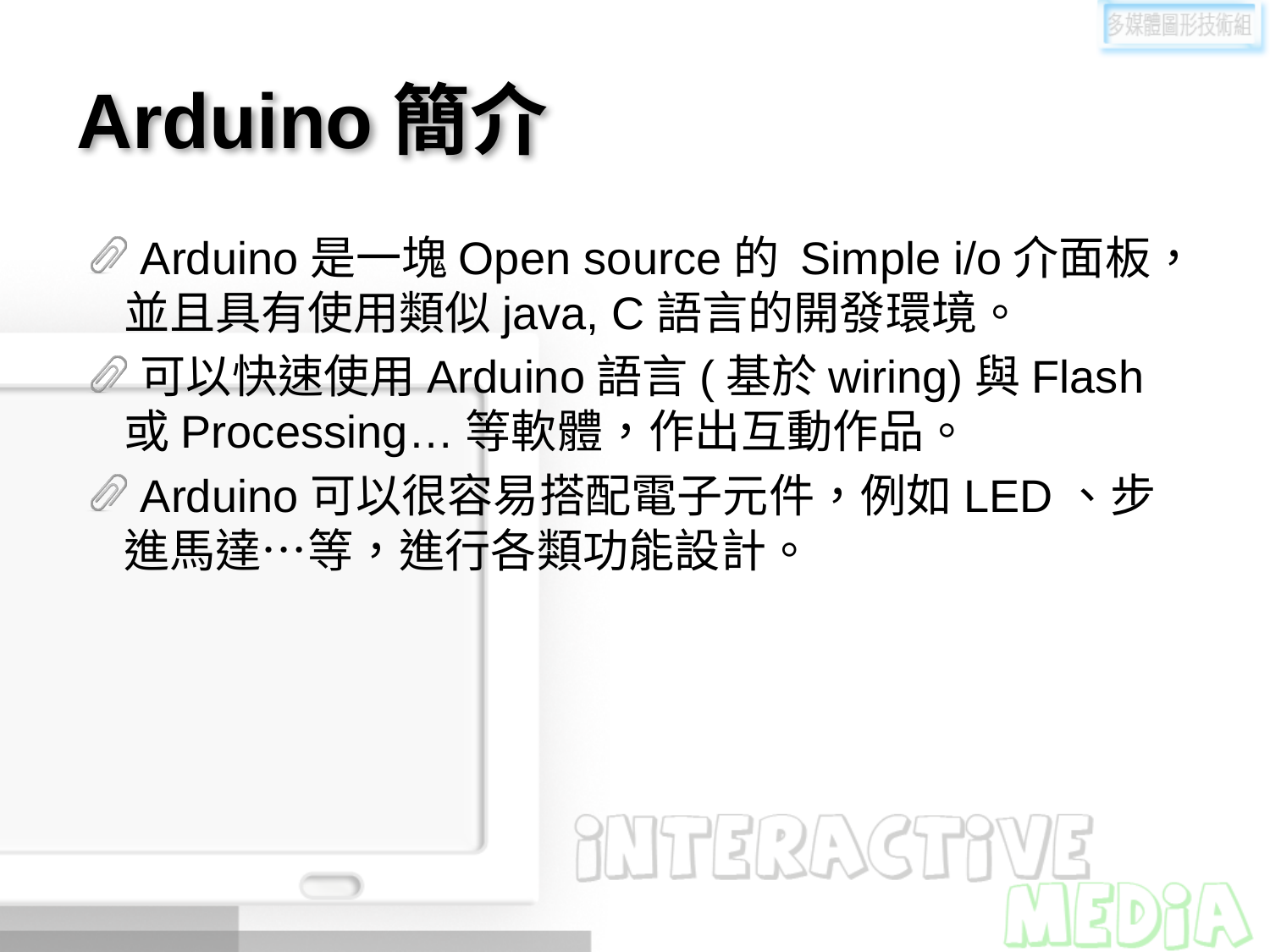

# Arduino簡介
Arduino是一塊Open source的 Simple i/o介面板，並且具有使用類似java, C語言的開發環境。
可以快速使用Arduino語言(基於wiring)與Flash或Processing…等軟體，作出互動作品。
Arduino可以很容易搭配電子元件，例如LED、步進馬達…等，進行各類功能設計。